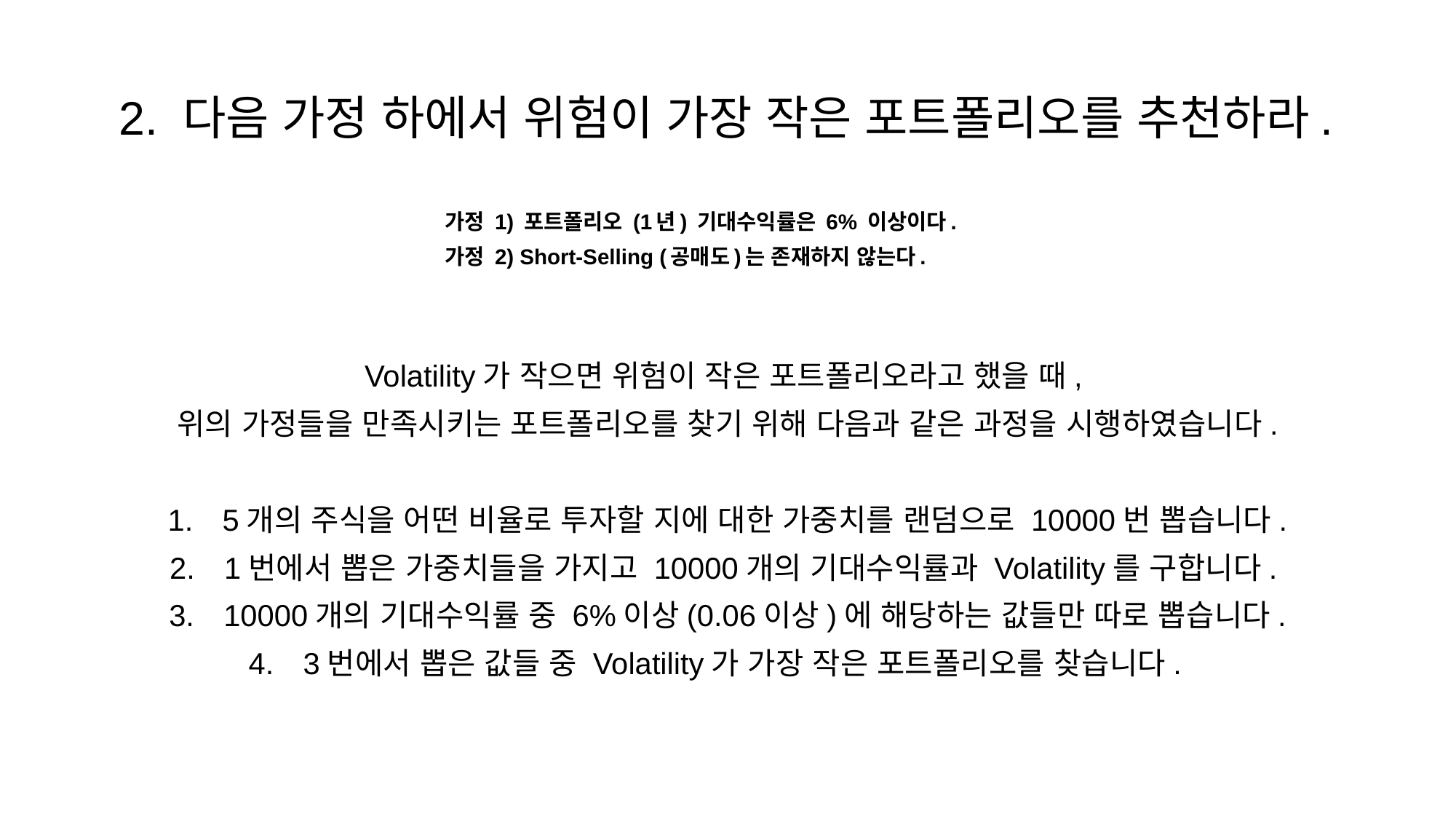

# 2. 다음 가정 하에서 위험이 가장 작은 포트폴리오를 추천하라.
가정 1) 포트폴리오 (1년) 기대수익률은 6% 이상이다.
가정 2) Short-Selling (공매도)는 존재하지 않는다.

Volatility가 작으면 위험이 작은 포트폴리오라고 했을 때,
위의 가정들을 만족시키는 포트폴리오를 찾기 위해 다음과 같은 과정을 시행하였습니다.

5개의 주식을 어떤 비율로 투자할 지에 대한 가중치를 랜덤으로 10000번 뽑습니다.
1번에서 뽑은 가중치들을 가지고 10000개의 기대수익률과 Volatility를 구합니다.
10000개의 기대수익률 중 6%이상(0.06이상)에 해당하는 값들만 따로 뽑습니다.
3번에서 뽑은 값들 중 Volatility가 가장 작은 포트폴리오를 찾습니다.